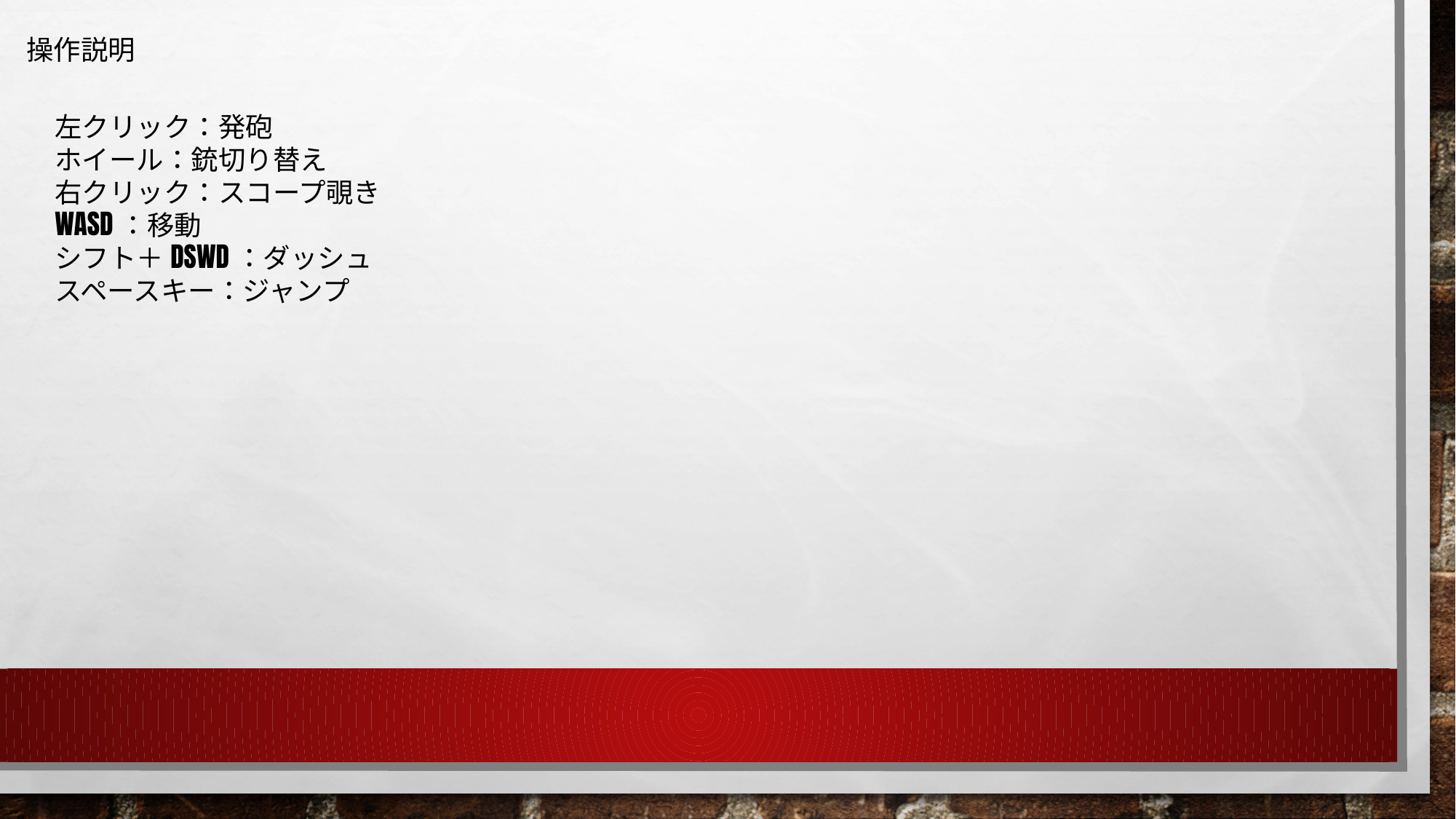

操作説明
左クリック：発砲
ホイール：銃切り替え
右クリック：スコープ覗き
WASD：移動
シフト＋DSWD：ダッシュ
スペースキー：ジャンプ